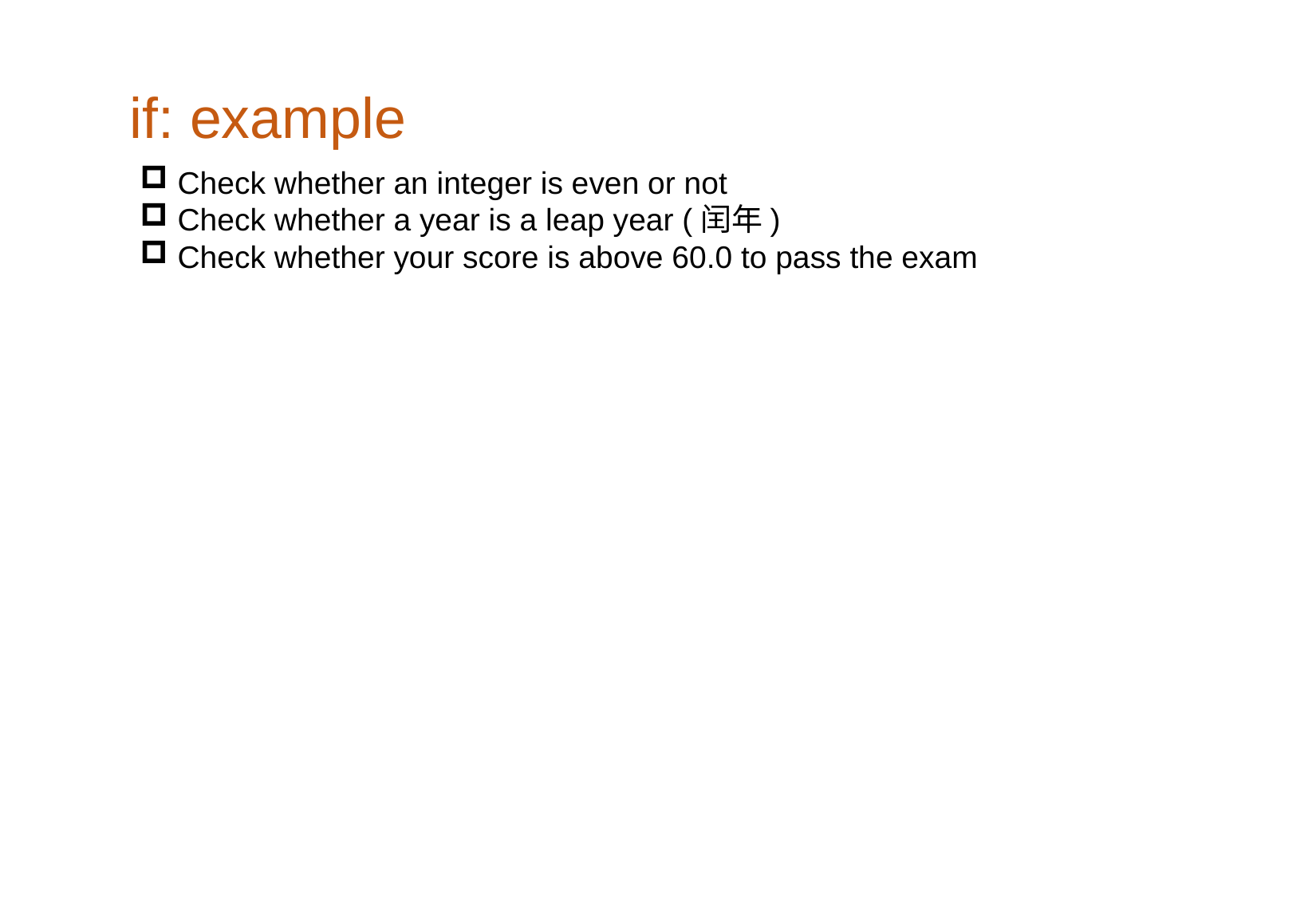

if: example
Check whether an integer is even or not
Check whether a year is a leap year (闰年)
Check whether your score is above 60.0 to pass the exam